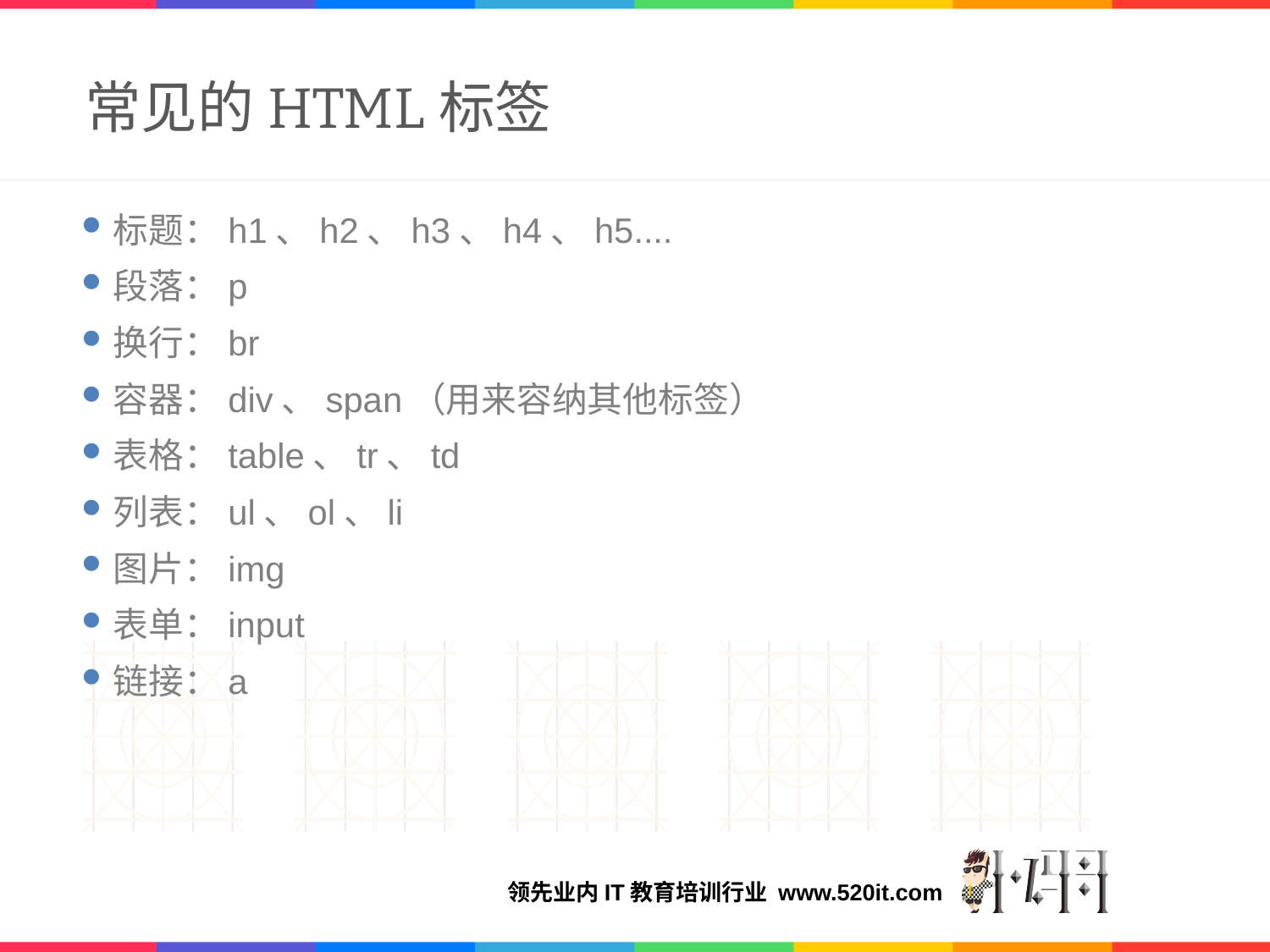

# 常见的HTML标签
标题：h1、h2、h3、h4、h5....
段落：p
换行：br
容器：div、span（用来容纳其他标签）
表格：table、tr、td
列表：ul、ol、li
图片：img
表单：input
链接：a